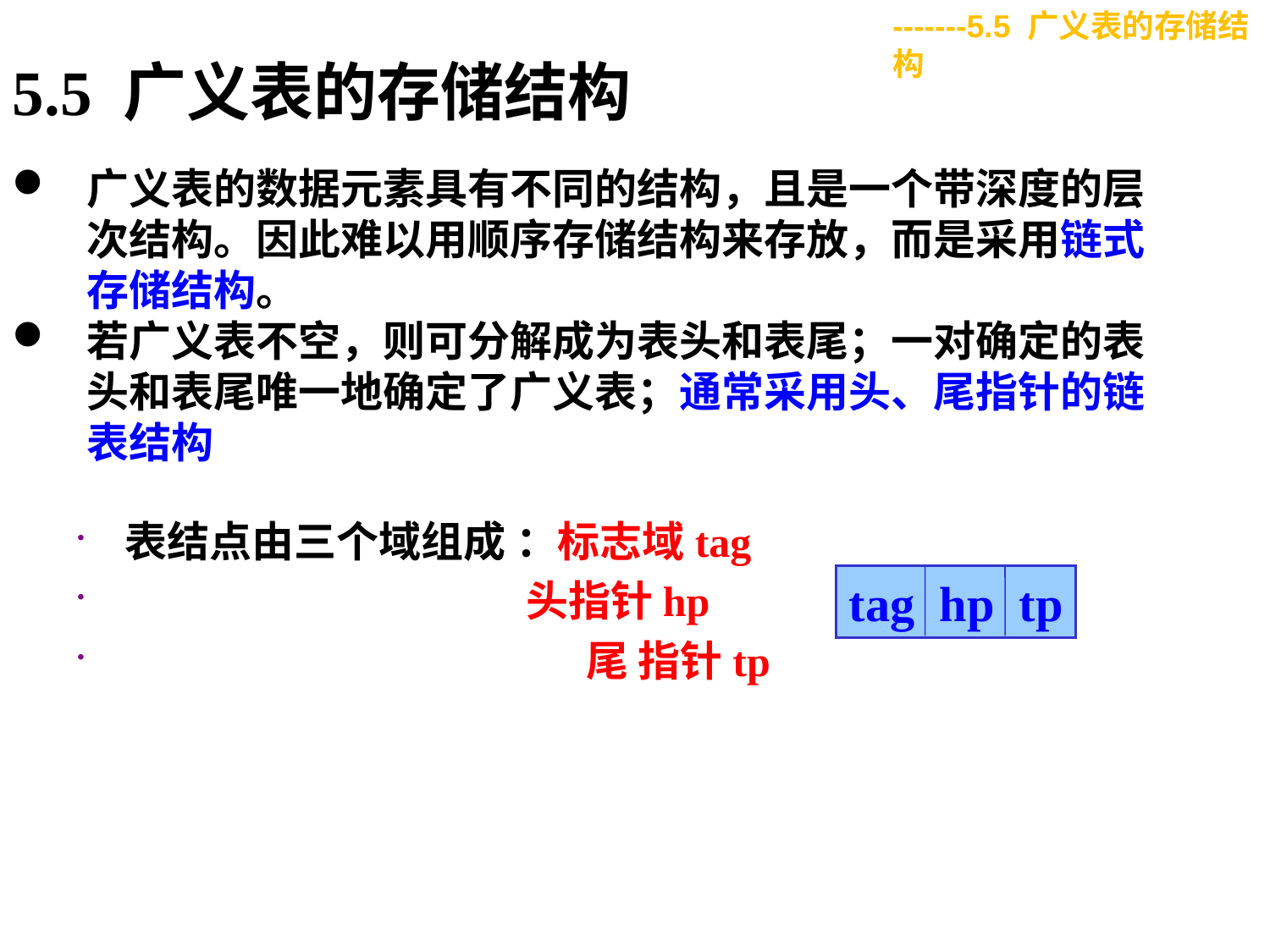

-------5.5 广义表的存储结构
5.5 广义表的存储结构
广义表的数据元素具有不同的结构，且是一个带深度的层次结构。因此难以用顺序存储结构来存放，而是采用链式存储结构。
若广义表不空，则可分解成为表头和表尾；一对确定的表头和表尾唯一地确定了广义表；通常采用头、尾指针的链表结构
表结点由三个域组成 ：标志域tag
                                         头指针hp
	                                  尾 指针tp
tag  hp  tp